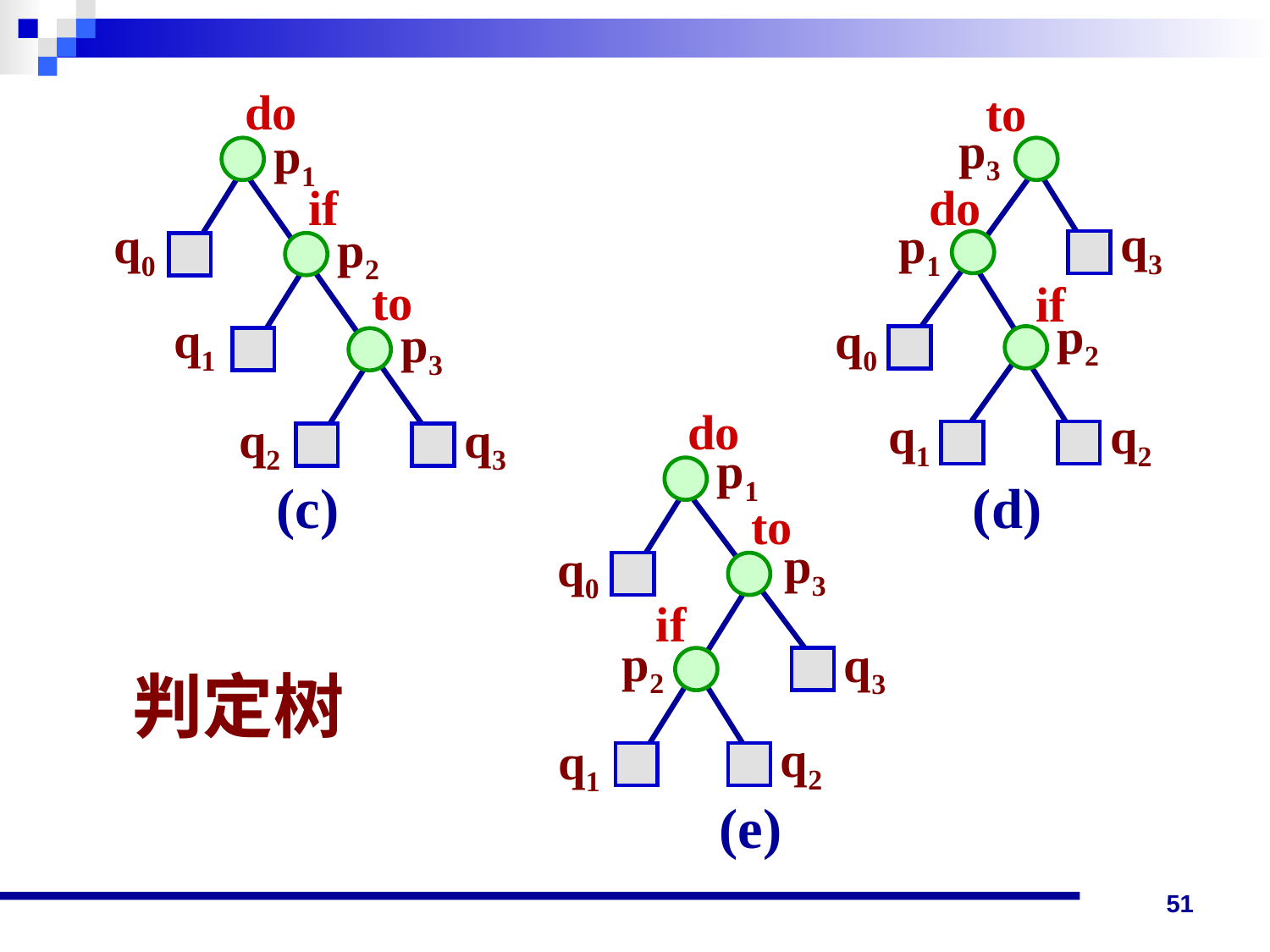

do
to
p3
p1

if
do
q3
q0
p1
p2

to
if
p2
q1
q0
p3

q1
q2
q2
q3

(c)
(d)
do
p1

to
p3
q0

if
p2
q3

q2
q1

(e)
判定树
51